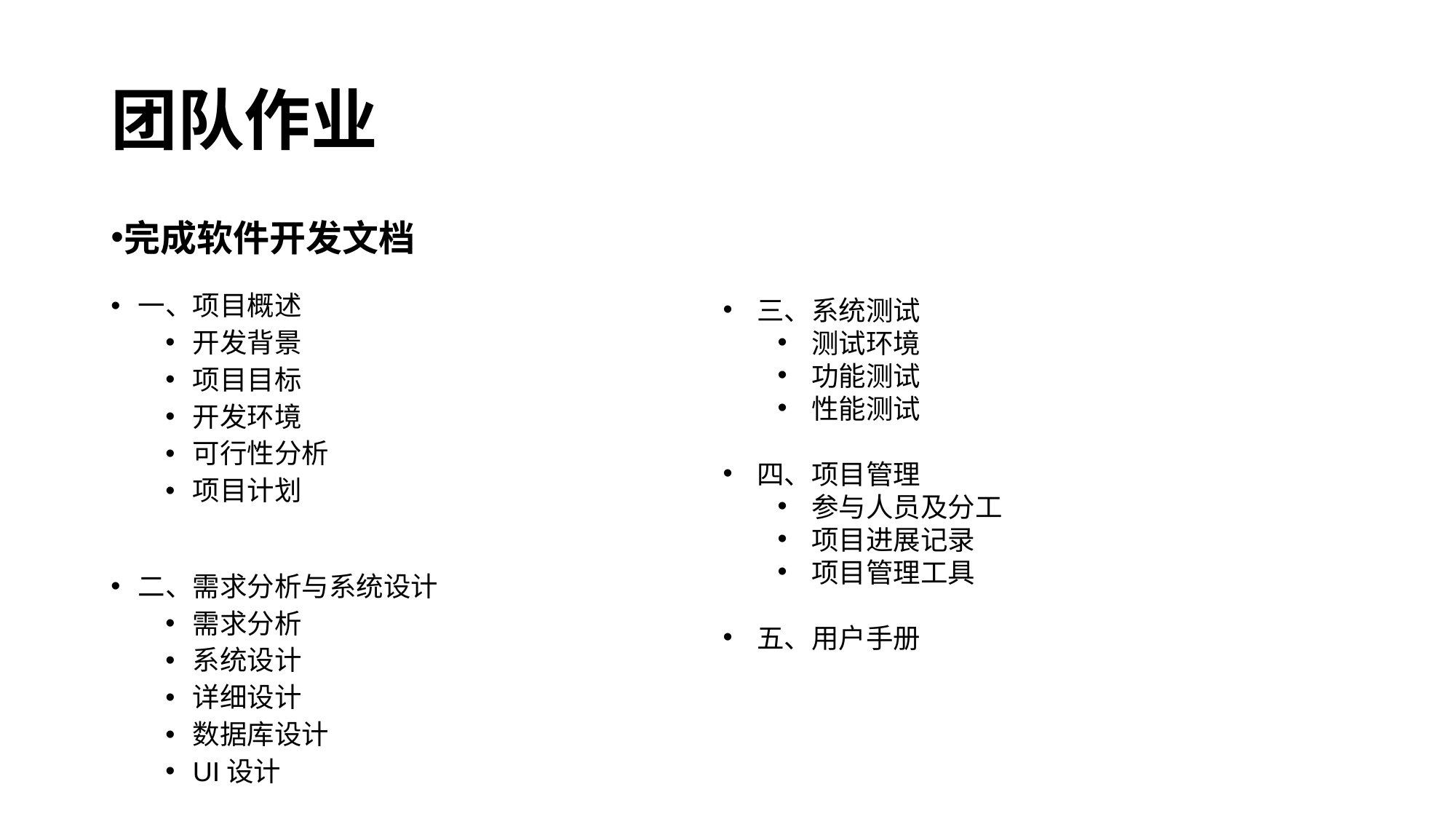

# 团队作业
完成软件开发文档
一、项目概述
开发背景
项目目标
开发环境
可行性分析
项目计划

二、需求分析与系统设计
需求分析
系统设计
详细设计
数据库设计
UI设计

三、系统测试
测试环境
功能测试
性能测试

四、项目管理
参与人员及分工
项目进展记录
项目管理工具

五、用户手册

3